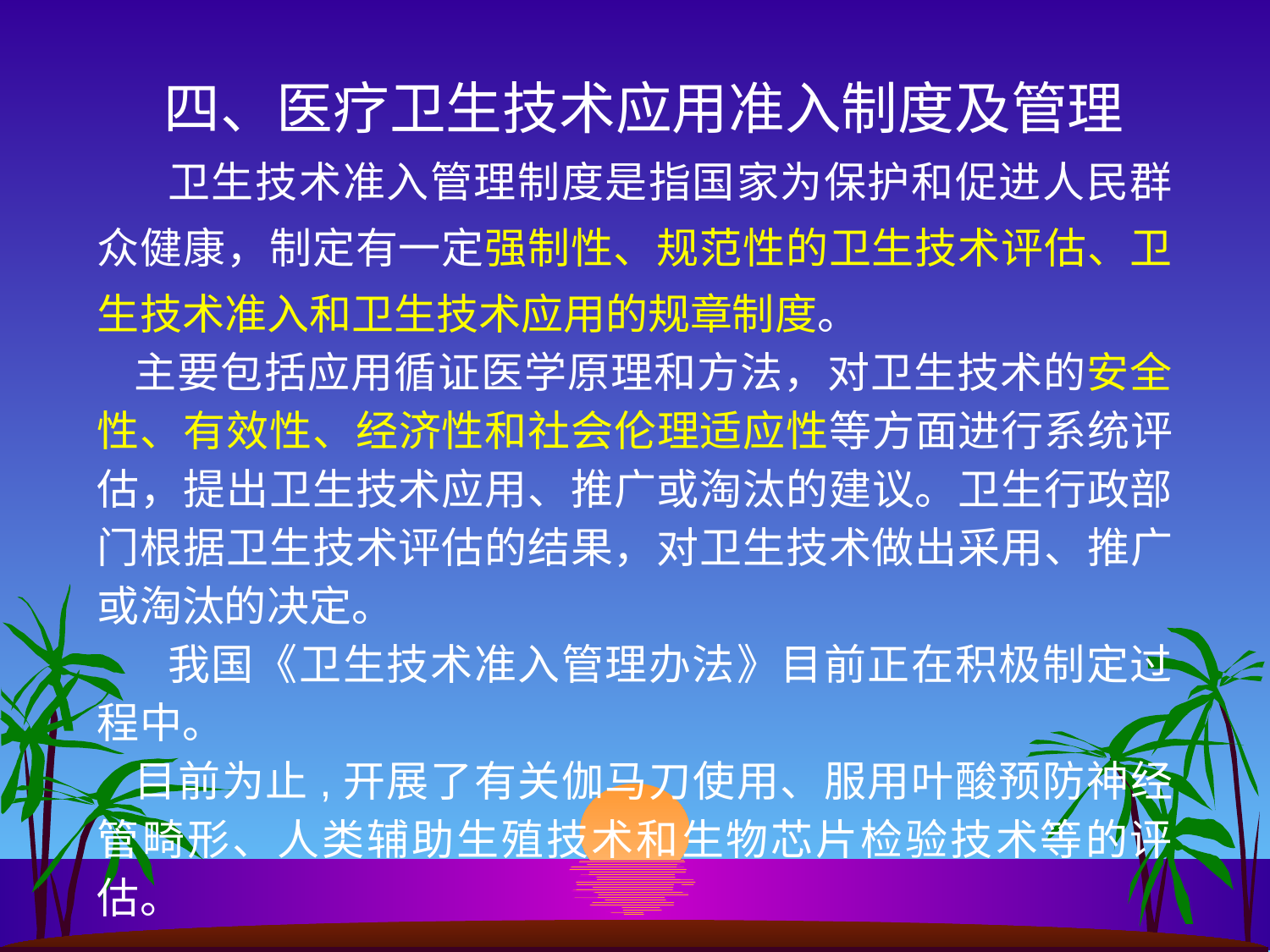

四、医疗卫生技术应用准入制度及管理
  卫生技术准入管理制度是指国家为保护和促进人民群众健康，制定有一定强制性、规范性的卫生技术评估、卫生技术准入和卫生技术应用的规章制度。
主要包括应用循证医学原理和方法，对卫生技术的安全性、有效性、经济性和社会伦理适应性等方面进行系统评估，提出卫生技术应用、推广或淘汰的建议。卫生行政部门根据卫生技术评估的结果，对卫生技术做出采用、推广或淘汰的决定。
  我国《卫生技术准入管理办法》目前正在积极制定过程中。
目前为止,开展了有关伽马刀使用、服用叶酸预防神经管畸形、人类辅助生殖技术和生物芯片检验技术等的评估。
#
​